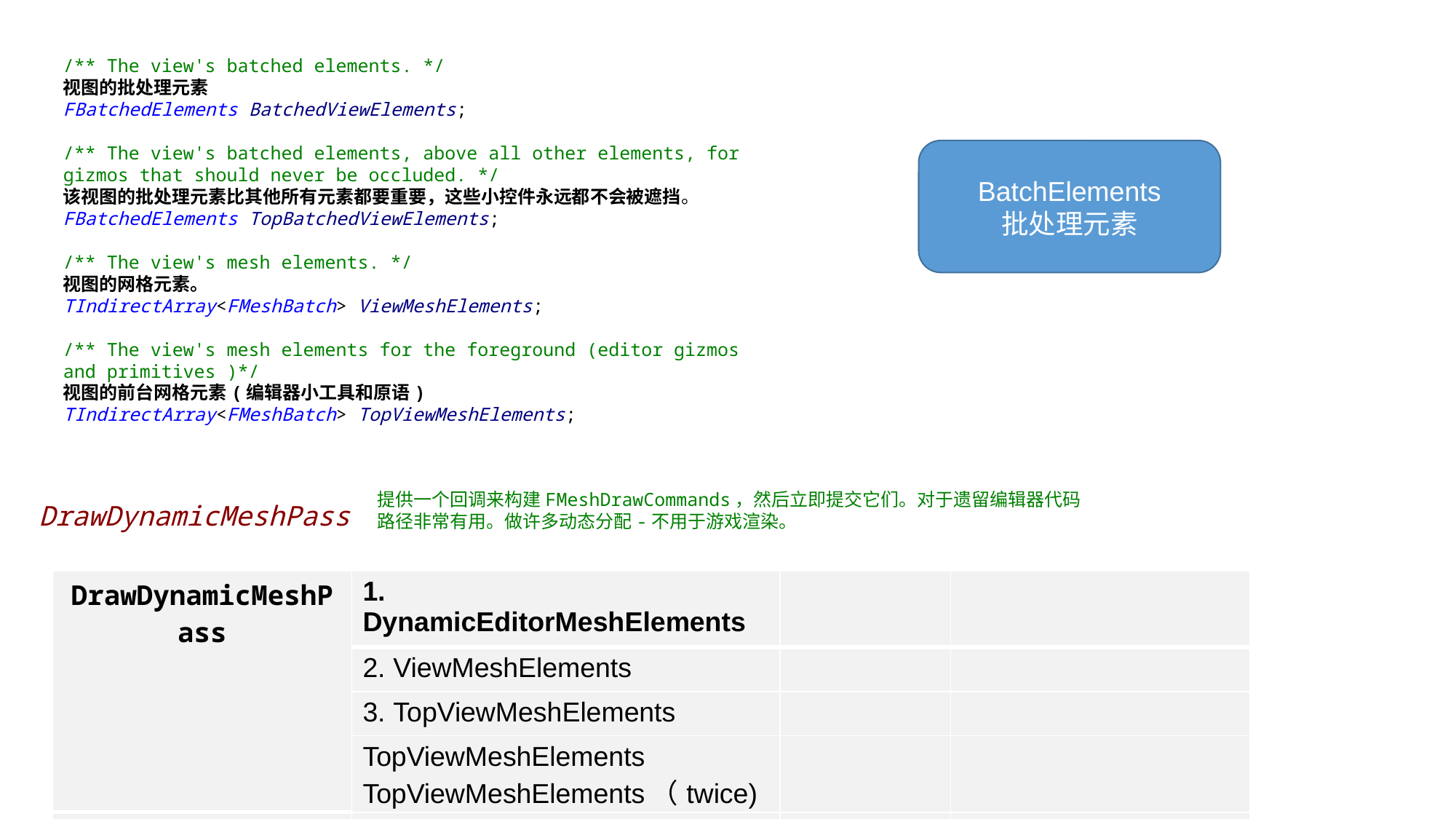

/** The view's batched elements. */
视图的批处理元素
FBatchedElements BatchedViewElements;

/** The view's batched elements, above all other elements, for gizmos that should never be occluded. */
该视图的批处理元素比其他所有元素都要重要，这些小控件永远都不会被遮挡。
FBatchedElements TopBatchedViewElements;

/** The view's mesh elements. */
视图的网格元素。
TIndirectArray<FMeshBatch> ViewMeshElements;

/** The view's mesh elements for the foreground (editor gizmos and primitives )*/
视图的前台网格元素(编辑器小工具和原语)
TIndirectArray<FMeshBatch> TopViewMeshElements;
BatchElements
批处理元素
提供一个回调来构建FMeshDrawCommands，然后立即提交它们。对于遗留编辑器代码路径非常有用。做许多动态分配-不用于游戏渲染。
DrawDynamicMeshPass
| DrawDynamicMeshPass | 1. DynamicEditorMeshElements |  |  |
| --- | --- | --- | --- |
|  | 2. ViewMeshElements |  |  |
|  | 3. TopViewMeshElements |  |  |
|  | TopViewMeshElements TopViewMeshElements（twice) |  |  |
|  |  |  |  |